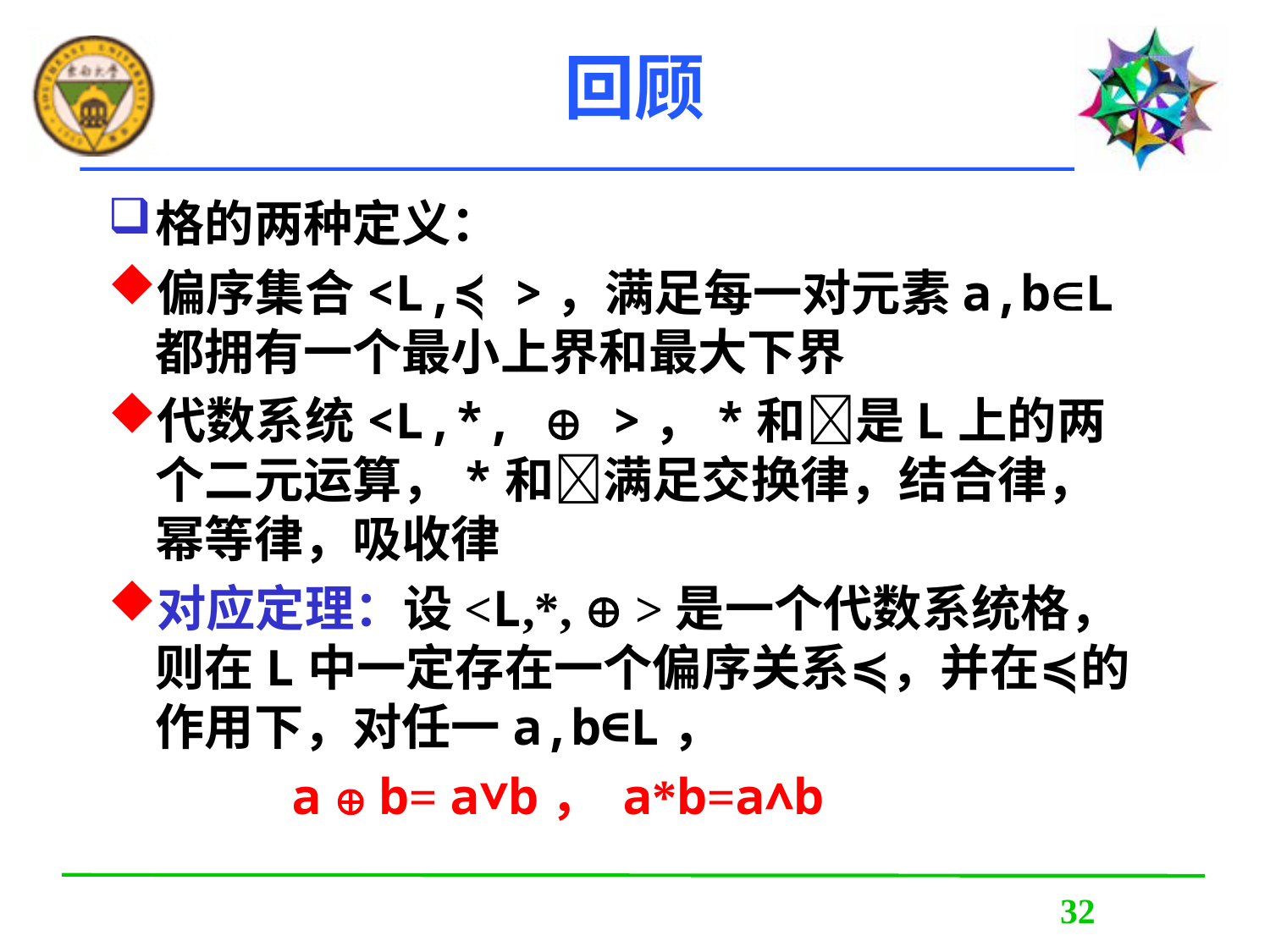

回顾
格的两种定义：
偏序集合<L,≼ >，满足每一对元素a,b∈L都拥有一个最小上界和最大下界
代数系统<L,*, ⊕ >，*和⊕是L上的两个二元运算，*和⊕满足交换律，结合律，幂等律，吸收律
对应定理：设<L,*, ⊕ >是一个代数系统格，则在L中一定存在一个偏序关系≼，并在≼的作用下，对任一a,b∈L，
               a ⊕ b= a∨b， a*b=a∧b